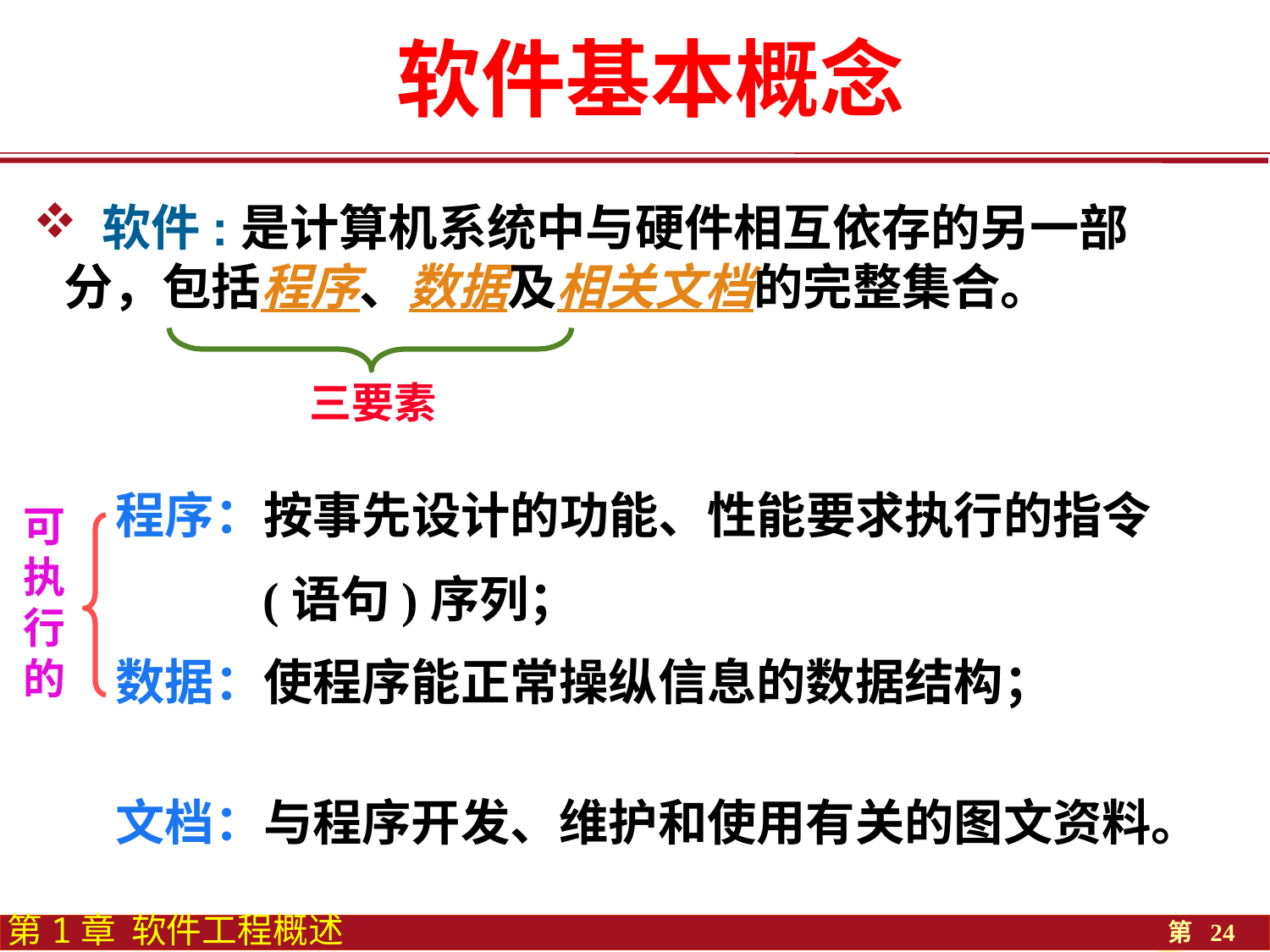

# 软件基本概念

 软件:是计算机系统中与硬件相互依存的另一部分，包括程序、数据及相关文档的完整集合。
三要素
程序：按事先设计的功能、性能要求执行的指令
            (语句)序列；
可执行的

数据：使程序能正常操纵信息的数据结构；
文档：与程序开发、维护和使用有关的图文资料。